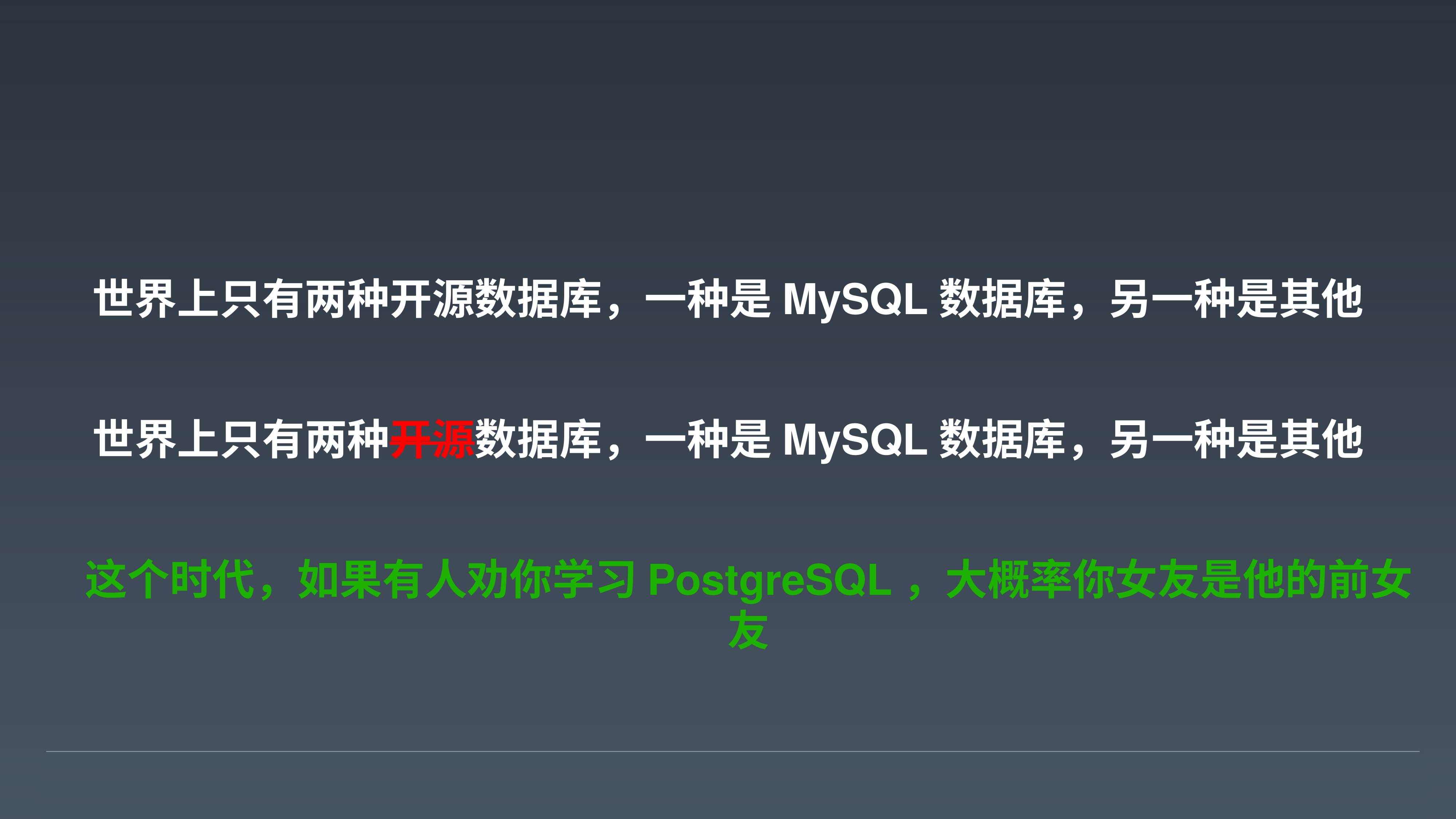

世界上只有两种开源数据库，一种是MySQL数据库，另一种是其他
世界上只有两种开源数据库，一种是MySQL数据库，另一种是其他
这个时代，如果有人劝你学习PostgreSQL，大概率你女友是他的前女友